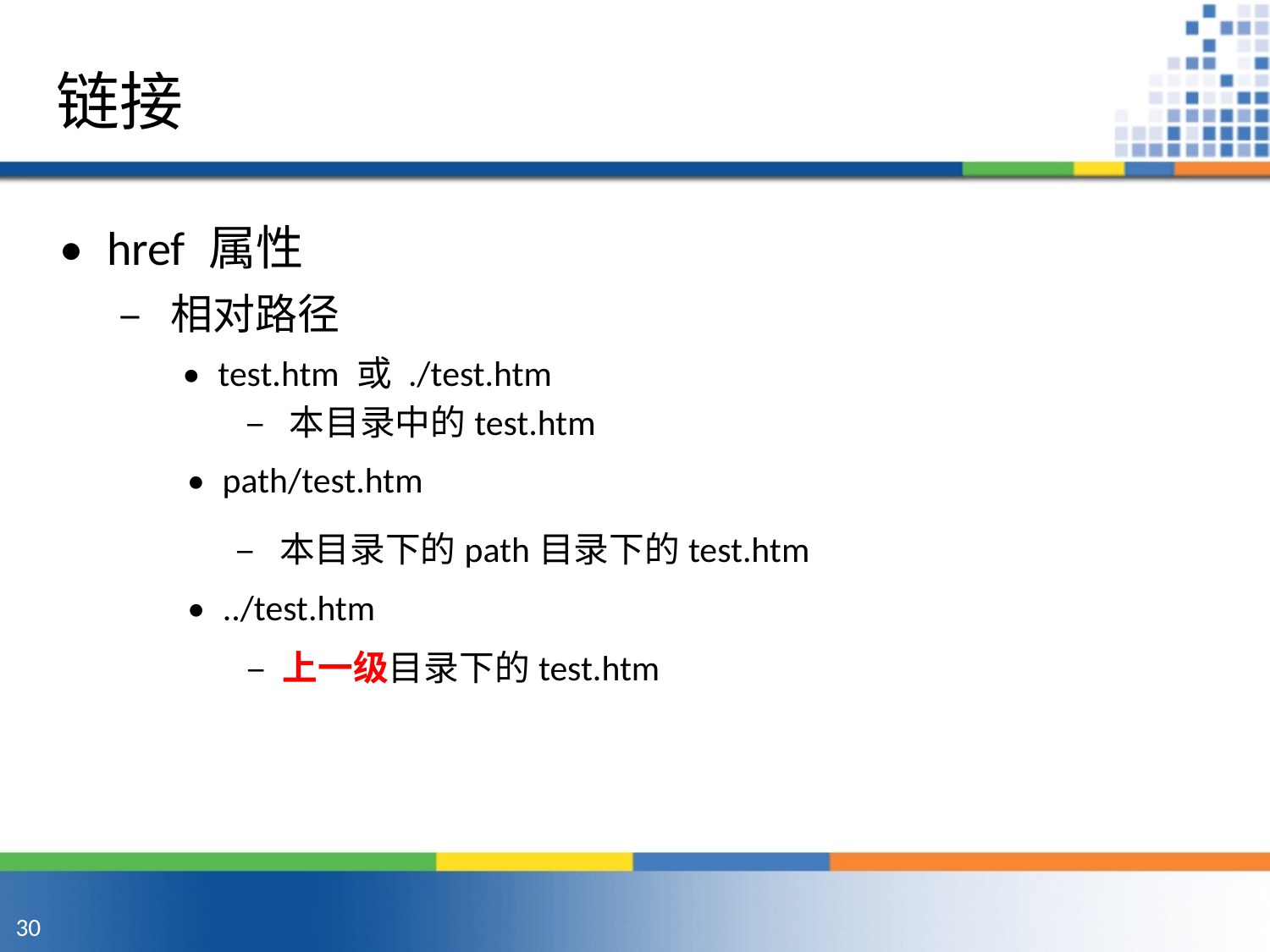

链接
•  href 属性
–  相对路径
•  test.htm 或 ./test.htm
	–  本目录中的test.htm
•  path/test.htm
–  本目录下的path目录下的test.htm
•  ../test.htm
– 上一级目录下的test.htm
30